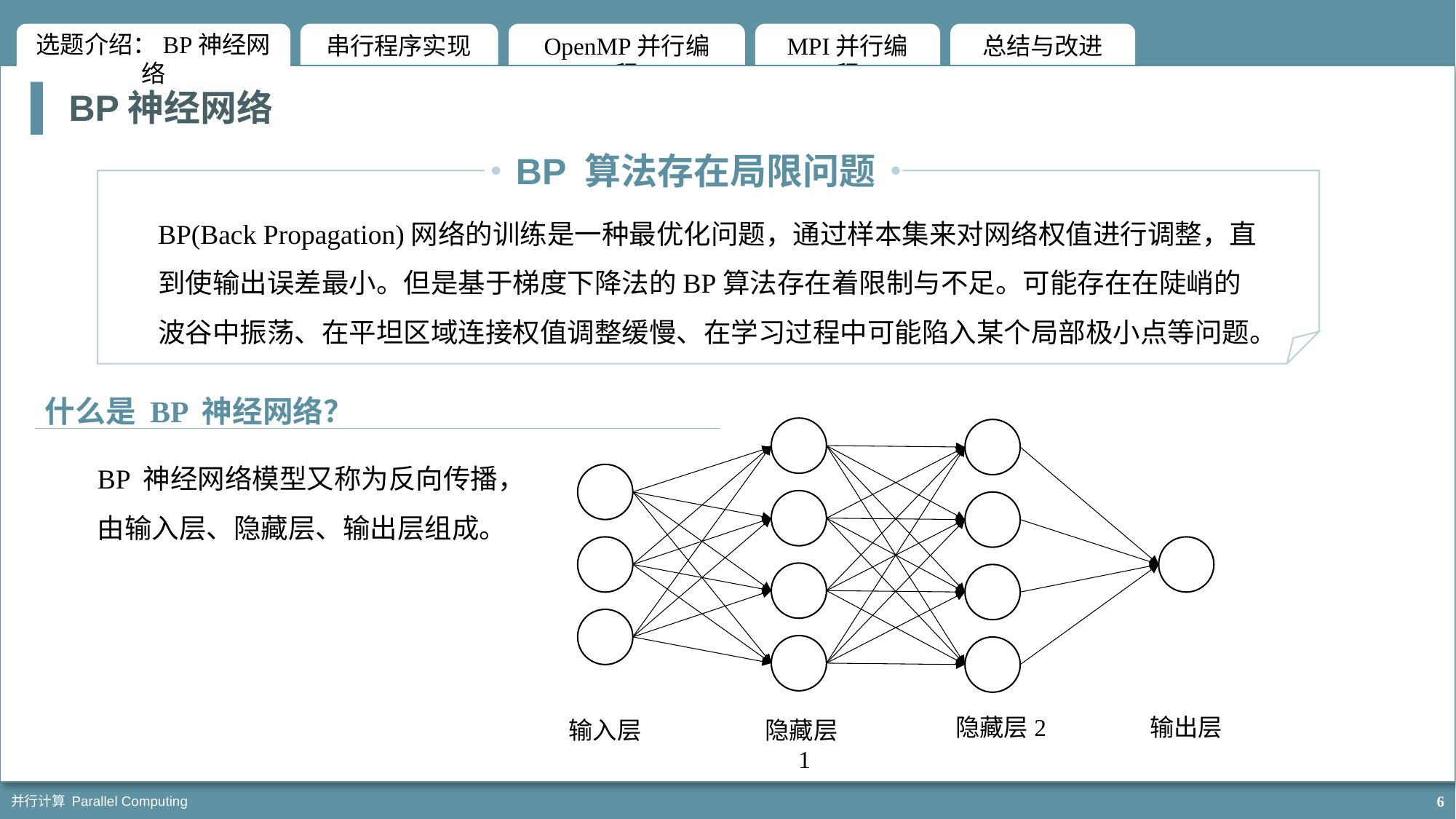

BP神经网络
  BP 算法存在局限问题

BP(Back Propagation)网络的训练是一种最优化问题，通过样本集来对网络权值进行调整，直到使输出误差最小。但是基于梯度下降法的BP算法存在着限制与不足。可能存在在陡峭的波谷中振荡、在平坦区域连接权值调整缓慢、在学习过程中可能陷入某个局部极小点等问题。
什么是 BP 神经网络？

隐藏层2
输出层
输入层
隐藏层1
BP 神经网络模型又称为反向传播，由输入层、隐藏层、输出层组成。
并行计算 Parallel Computing
6